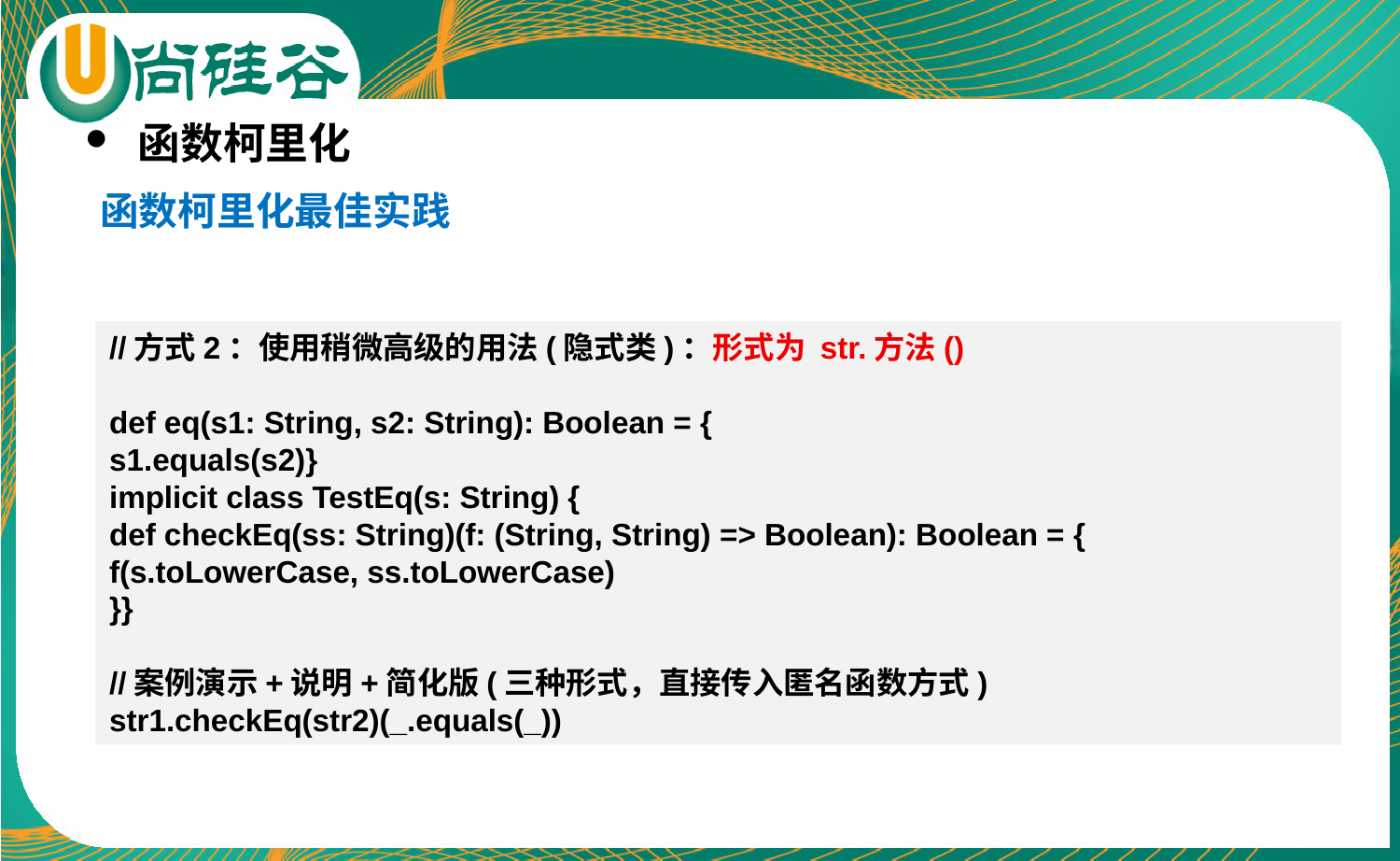

函数柯里化
函数柯里化最佳实践

//方式2：使用稍微高级的用法(隐式类)：形式为 str.方法()

def eq(s1: String, s2: String): Boolean = {
s1.equals(s2)}
implicit class TestEq(s: String) {
def checkEq(ss: String)(f: (String, String) => Boolean): Boolean = {
f(s.toLowerCase, ss.toLowerCase)
}}

//案例演示+说明+简化版(三种形式，直接传入匿名函数方式)
str1.checkEq(str2)(_.equals(_))